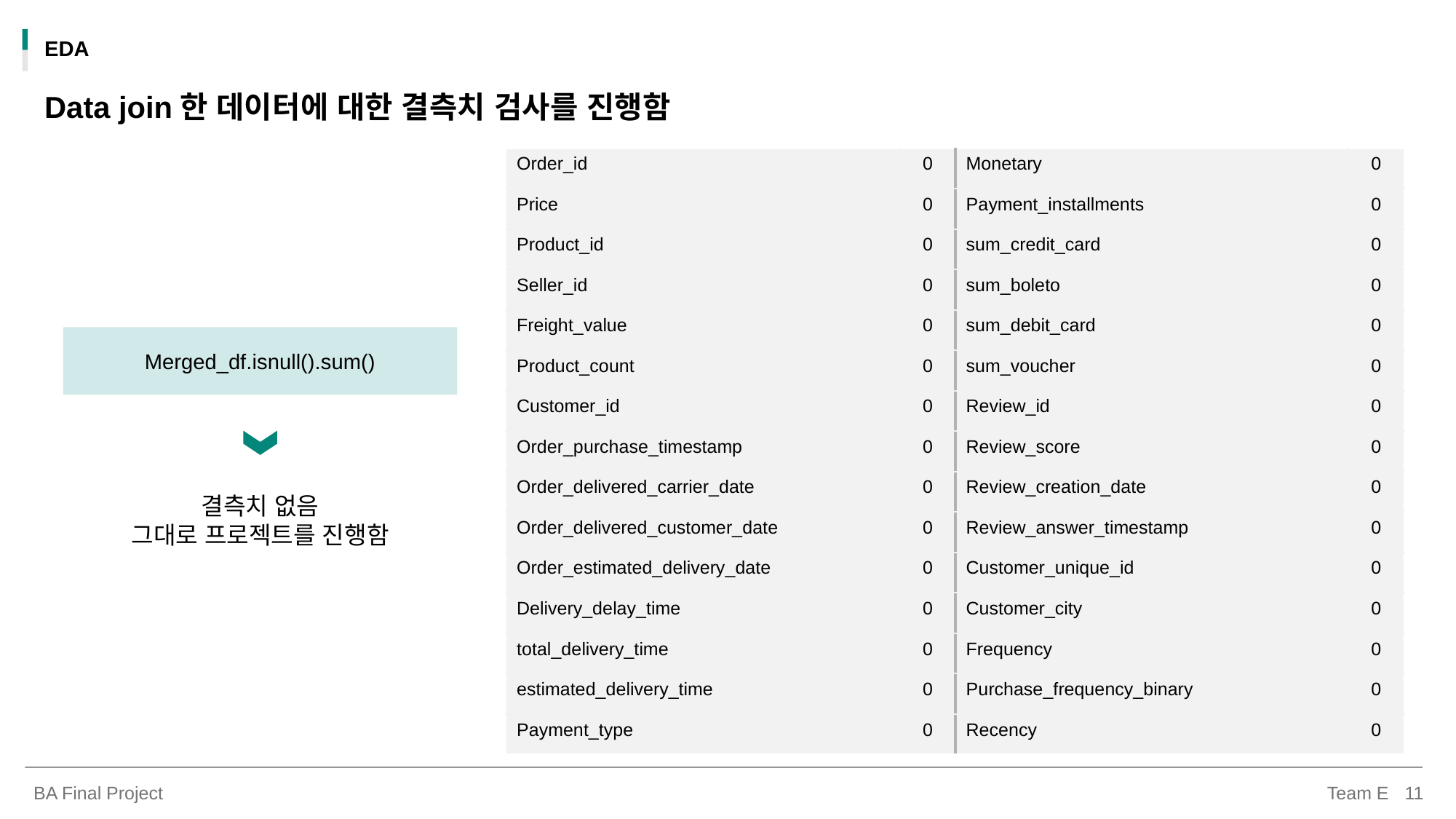

EDA

Data join한 데이터에 대한 결측치 검사를 진행함
| Order\_id | 0 | Monetary | 0 |
| --- | --- | --- | --- |
| Price | 0 | Payment\_installments | 0 |
| Product\_id | 0 | sum\_credit\_card | 0 |
| Seller\_id | 0 | sum\_boleto | 0 |
| Freight\_value | 0 | sum\_debit\_card | 0 |
| Product\_count | 0 | sum\_voucher | 0 |
| Customer\_id | 0 | Review\_id | 0 |
| Order\_purchase\_timestamp | 0 | Review\_score | 0 |
| Order\_delivered\_carrier\_date | 0 | Review\_creation\_date | 0 |
| Order\_delivered\_customer\_date | 0 | Review\_answer\_timestamp | 0 |
| Order\_estimated\_delivery\_date | 0 | Customer\_unique\_id | 0 |
| Delivery\_delay\_time | 0 | Customer\_city | 0 |
| total\_delivery\_time | 0 | Frequency | 0 |
| estimated\_delivery\_time | 0 | Purchase\_frequency\_binary | 0 |
| Payment\_type | 0 | Recency | 0 |
Merged_df.isnull().sum()

결측치 없음
그대로 프로젝트를 진행함
BA Final Project
Team E
11